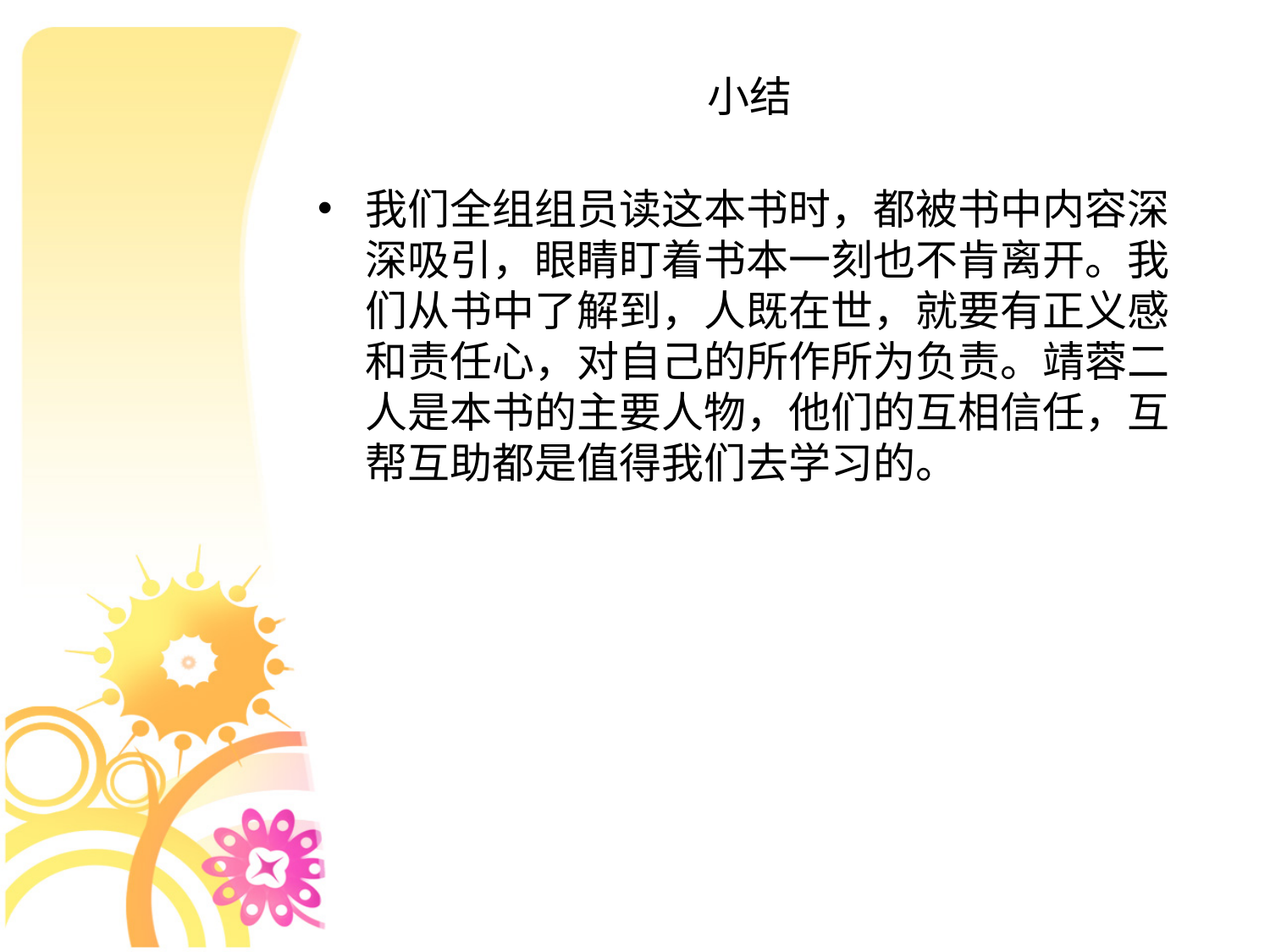

# 小结
我们全组组员读这本书时，都被书中内容深深吸引，眼睛盯着书本一刻也不肯离开。我们从书中了解到，人既在世，就要有正义感和责任心，对自己的所作所为负责。靖蓉二人是本书的主要人物，他们的互相信任，互帮互助都是值得我们去学习的。